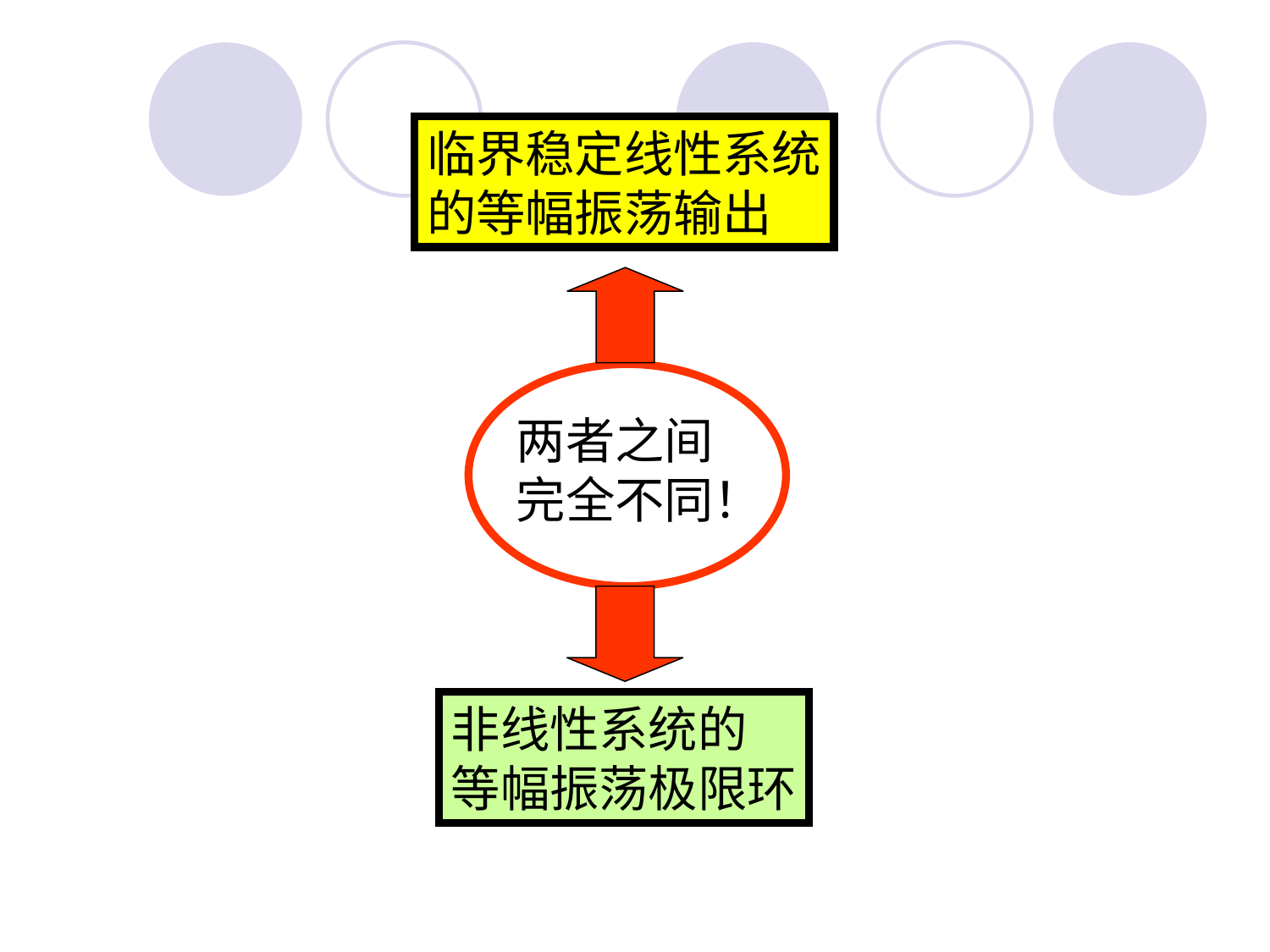

临界稳定线性系统
的等幅振荡输出

两者之间
完全不同！

非线性系统的
等幅振荡极限环
12